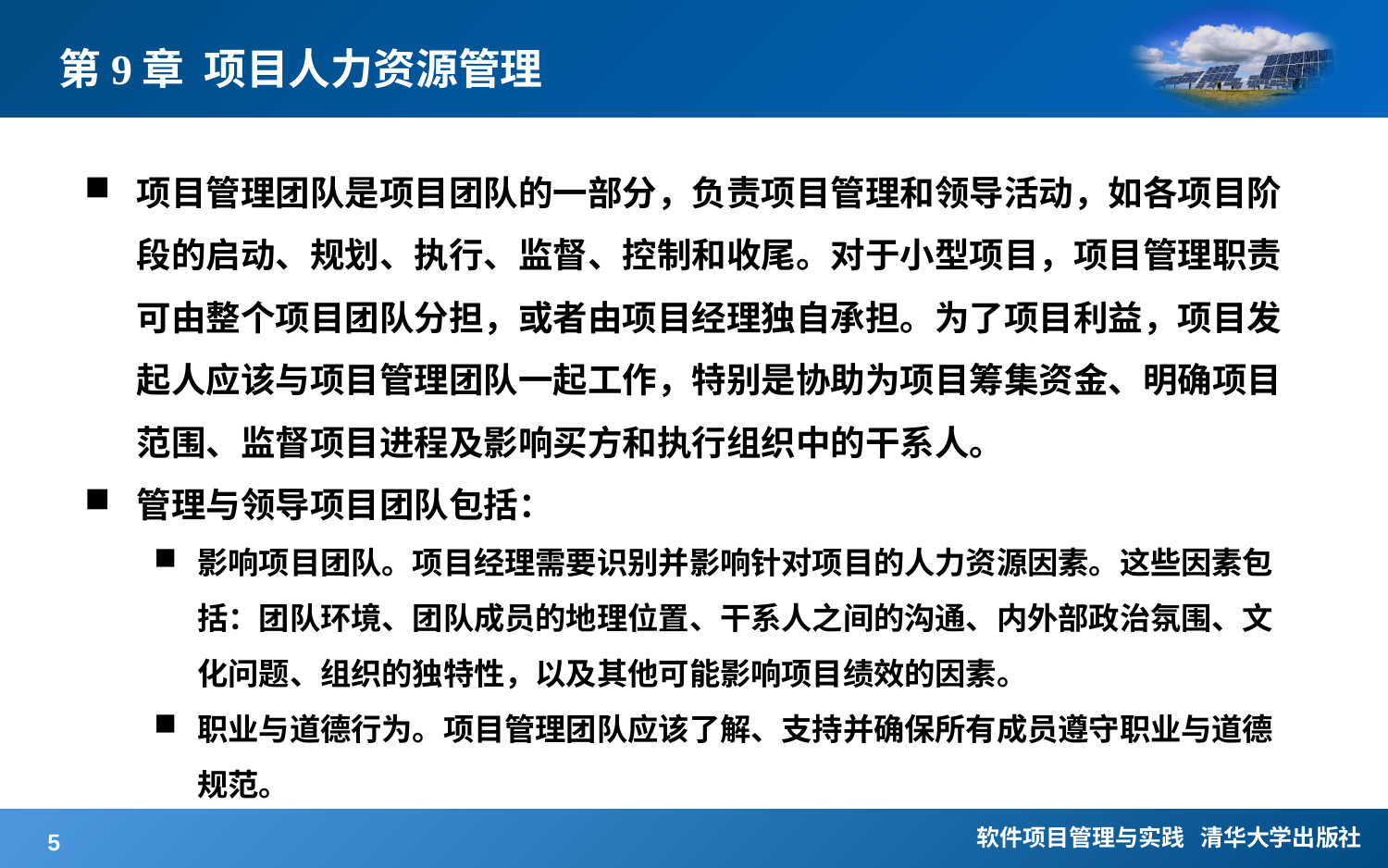

# 第9章  项目人力资源管理
项目管理团队是项目团队的一部分，负责项目管理和领导活动，如各项目阶段的启动、规划、执行、监督、控制和收尾。对于小型项目，项目管理职责可由整个项目团队分担，或者由项目经理独自承担。为了项目利益，项目发起人应该与项目管理团队一起工作，特别是协助为项目筹集资金、明确项目范围、监督项目进程及影响买方和执行组织中的干系人。
管理与领导项目团队包括：
影响项目团队。项目经理需要识别并影响针对项目的人力资源因素。这些因素包括：团队环境、团队成员的地理位置、干系人之间的沟通、内外部政治氛围、文化问题、组织的独特性，以及其他可能影响项目绩效的因素。
职业与道德行为。项目管理团队应该了解、支持并确保所有成员遵守职业与道德规范。